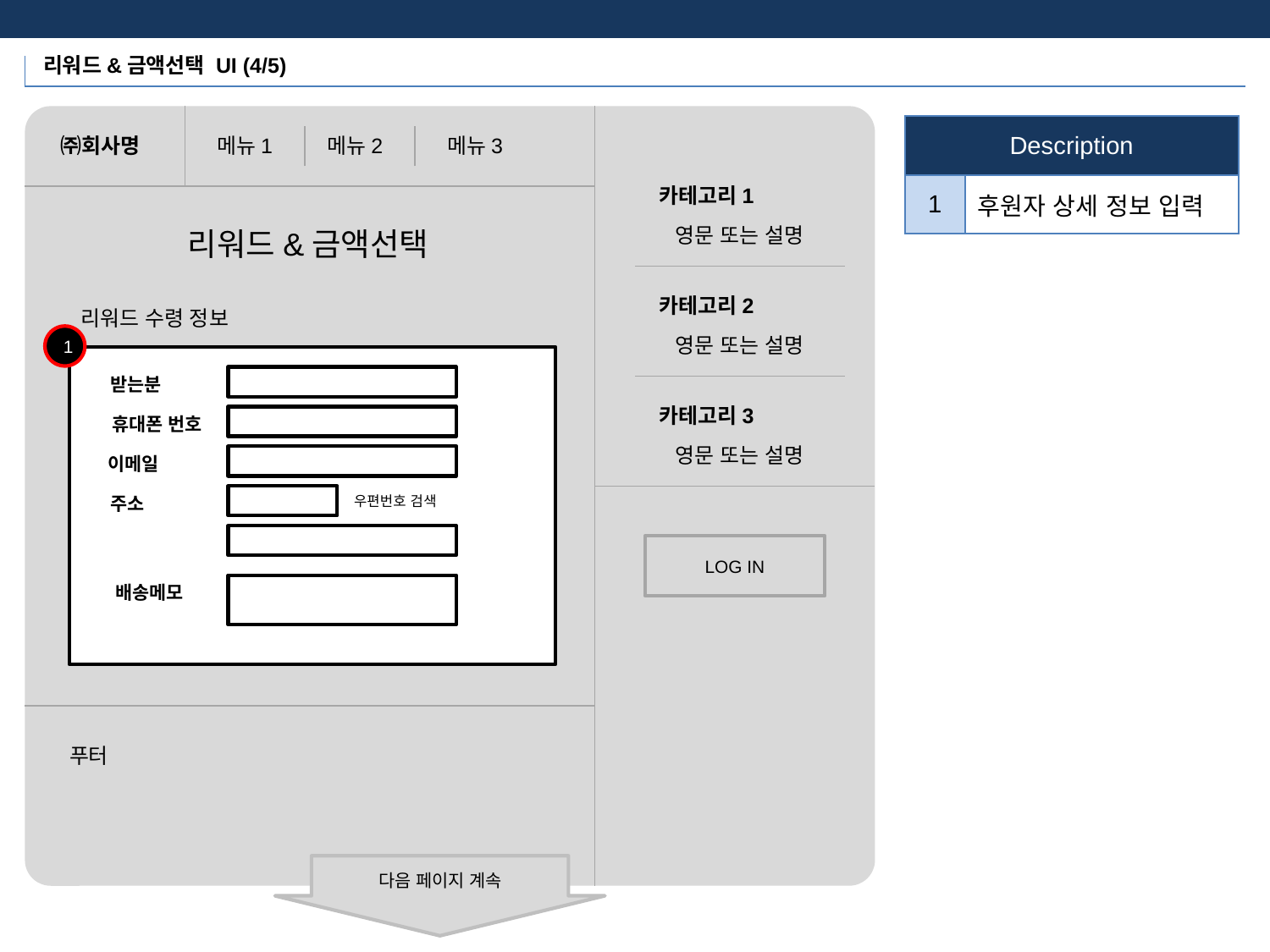

리워드&금액선택 UI (4/5)

| Description |  |
| --- | --- |
| 1 | 후원자 상세 정보 입력 |
㈜회사명
메뉴1
메뉴2
메뉴3
카테고리1
영문 또는 설명
리워드&금액선택
카테고리2
리워드 수령 정보
1
영문 또는 설명

받는분

카테고리3
휴대폰 번호

영문 또는 설명
이메일

주소

우편번호 검색

LOG IN
배송메모

푸터
다음 페이지 계속